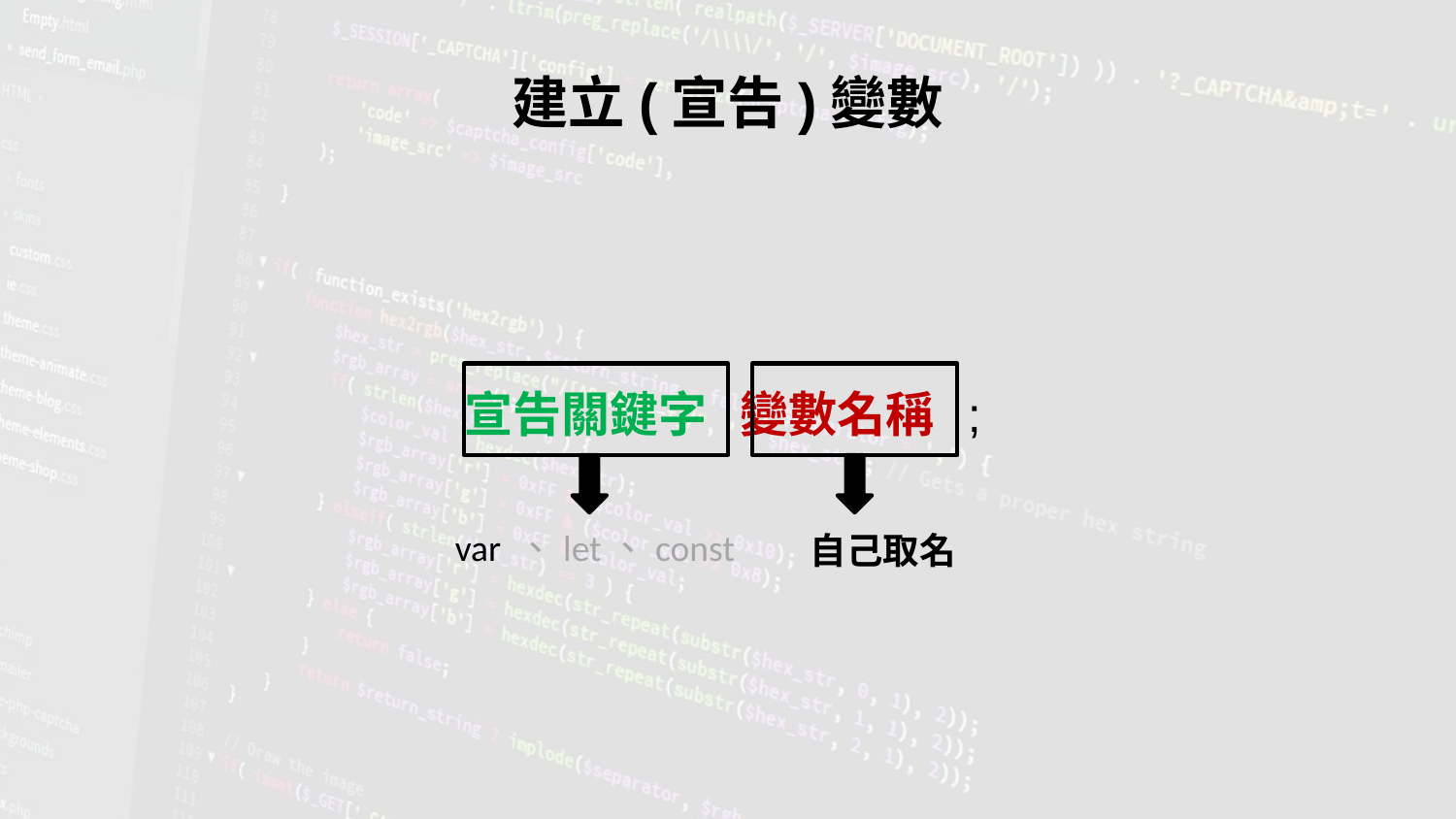

# 建立(宣告)變數
宣告關鍵字   變數名稱  ;

var 、let、const
自己取名